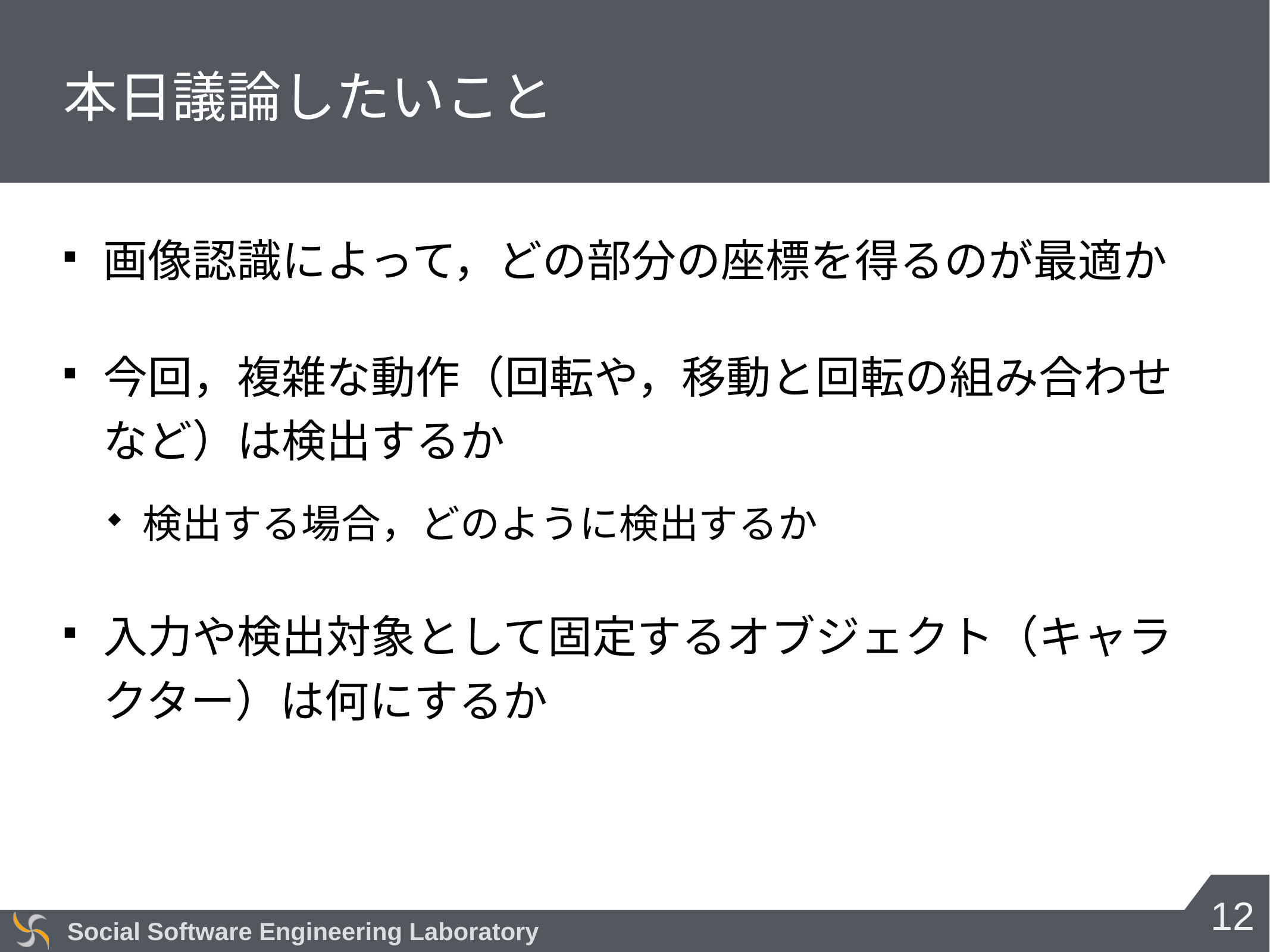

# 本日議論したいこと
画像認識によって，どの部分の座標を得るのが最適か
今回，複雑な動作（回転や，移動と回転の組み合わせなど）は検出するか
検出する場合，どのように検出するか
入力や検出対象として固定するオブジェクト（キャラクター）は何にするか
12